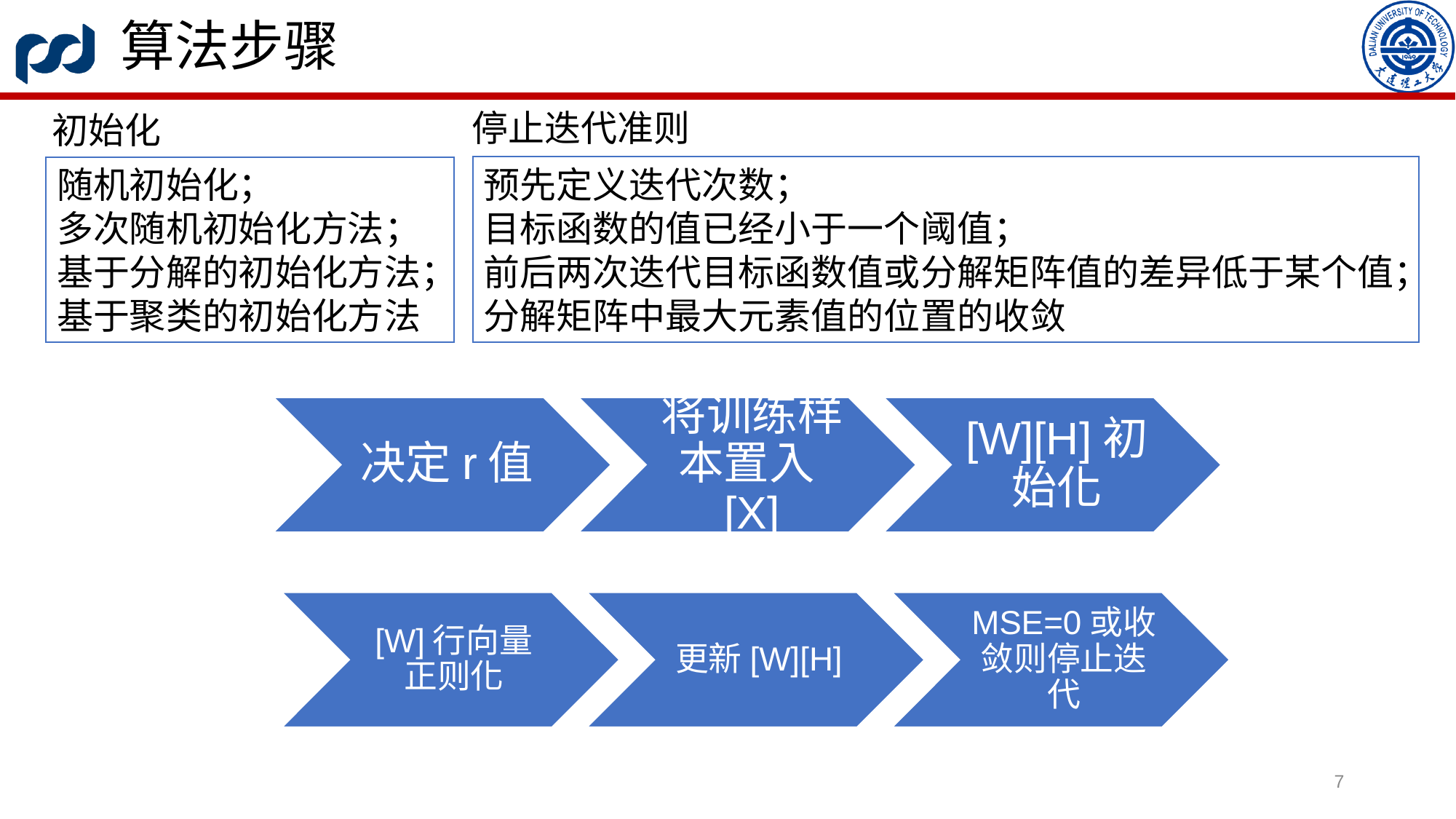

# 算法步骤
停止迭代准则
初始化
预先定义迭代次数；
目标函数的值已经小于一个阈值；
前后两次迭代目标函数值或分解矩阵值的差异低于某个值；
分解矩阵中最大元素值的位置的收敛
随机初始化；
多次随机初始化方法；
基于分解的初始化方法；
基于聚类的初始化方法
决定r值
将训练样本置入[X]
[W][H]初始化
[W]行向量正则化
更新[W][H]
MSE=0或收敛则停止迭代
7